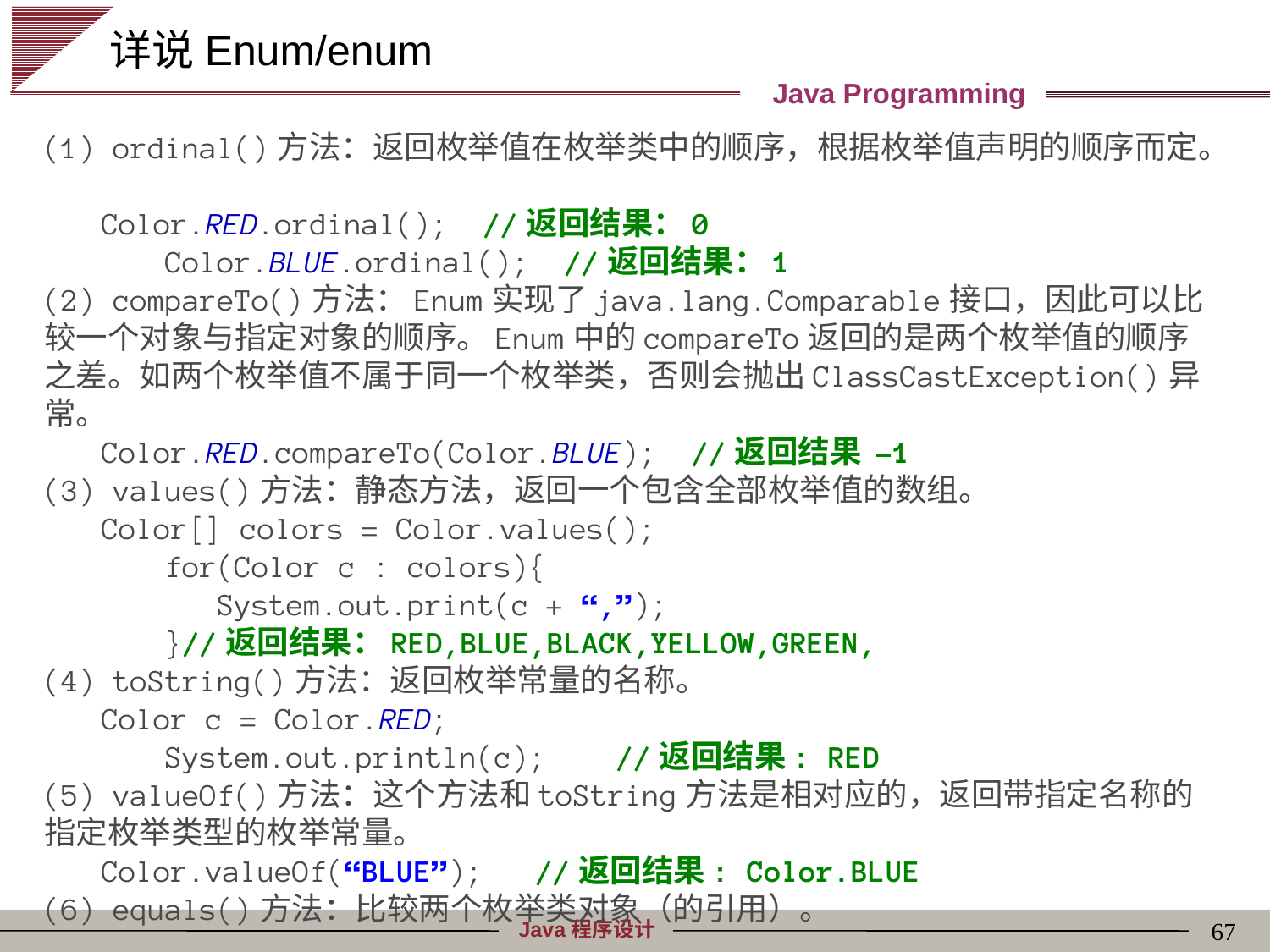

# 详说Enum/enum
(1) ordinal()方法：返回枚举值在枚举类中的顺序，根据枚举值声明的顺序而定。
       Color.RED.ordinal();  //返回结果：0
       Color.BLUE.ordinal();  //返回结果：1
(2) compareTo()方法：Enum实现了java.lang.Comparable接口，因此可以比较一个对象与指定对象的顺序。Enum中的compareTo返回的是两个枚举值的顺序之差。如两个枚举值不属于同一个枚举类，否则会抛出ClassCastException()异常。
       Color.RED.compareTo(Color.BLUE);  //返回结果 -1
(3) values()方法：静态方法，返回一个包含全部枚举值的数组。
       Color[] colors = Color.values();
       for(Color c : colors){
          System.out.print(c + “,”); 
       }//返回结果：RED,BLUE,BLACK,YELLOW,GREEN,
(4) toString()方法：返回枚举常量的名称。
       Color c = Color.RED;
       System.out.println(c);    //返回结果: RED
(5) valueOf()方法：这个方法和toString方法是相对应的，返回带指定名称的指定枚举类型的枚举常量。
       Color.valueOf(“BLUE”);   //返回结果: Color.BLUE
(6) equals()方法：比较两个枚举类对象（的引用）。